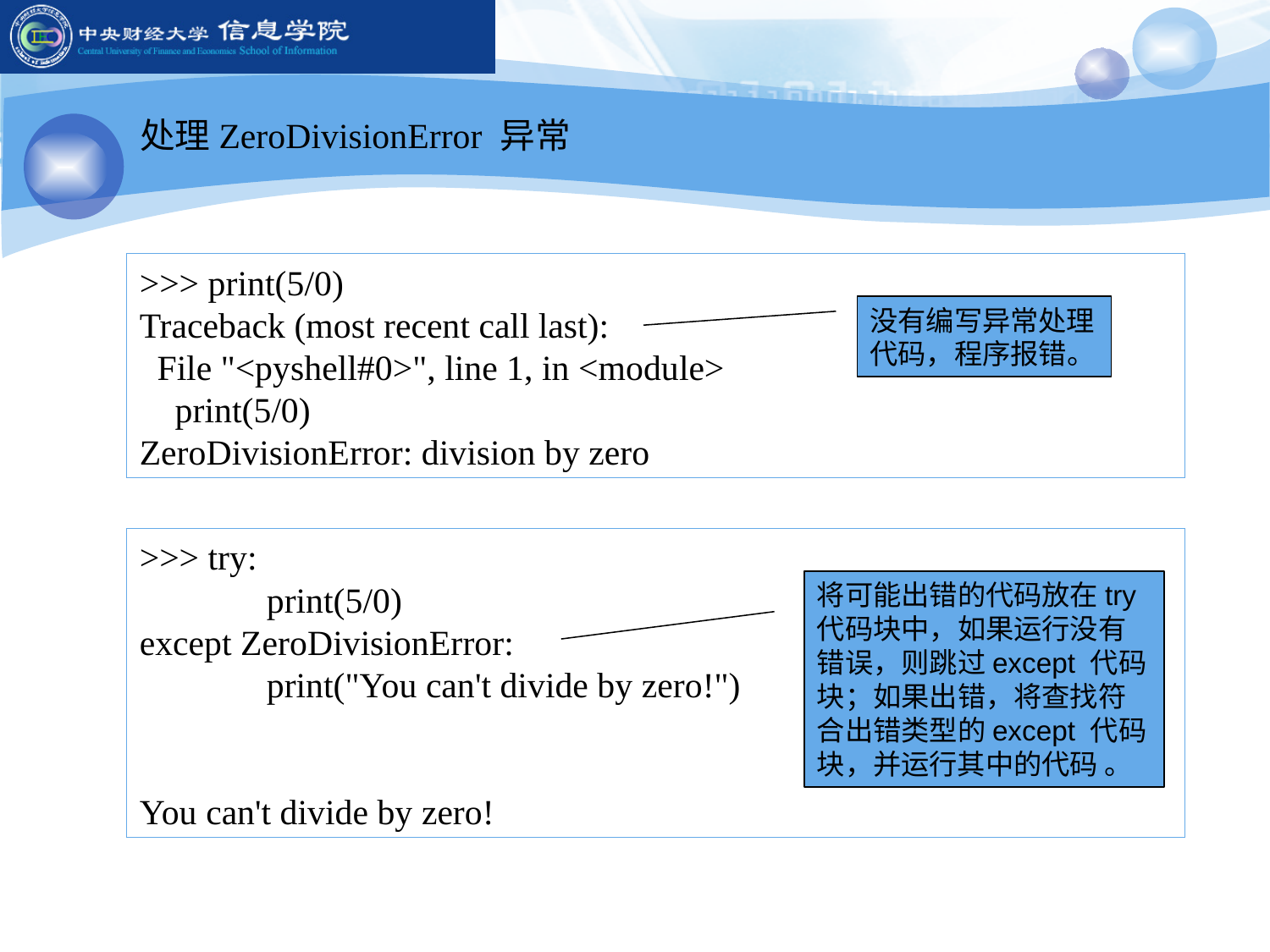

处理ZeroDivisionError 异常
>>> print(5/0)
Traceback (most recent call last):
  File "<pyshell#0>", line 1, in <module>
    print(5/0)
ZeroDivisionError: division by zero
没有编写异常处理代码，程序报错。
>>> try:
	print(5/0)
except ZeroDivisionError:
	print("You can't divide by zero!")

You can't divide by zero!
将可能出错的代码放在try代码块中，如果运行没有错误，则跳过except 代码块；如果出错，将查找符合出错类型的except 代码块，并运行其中的代码 。